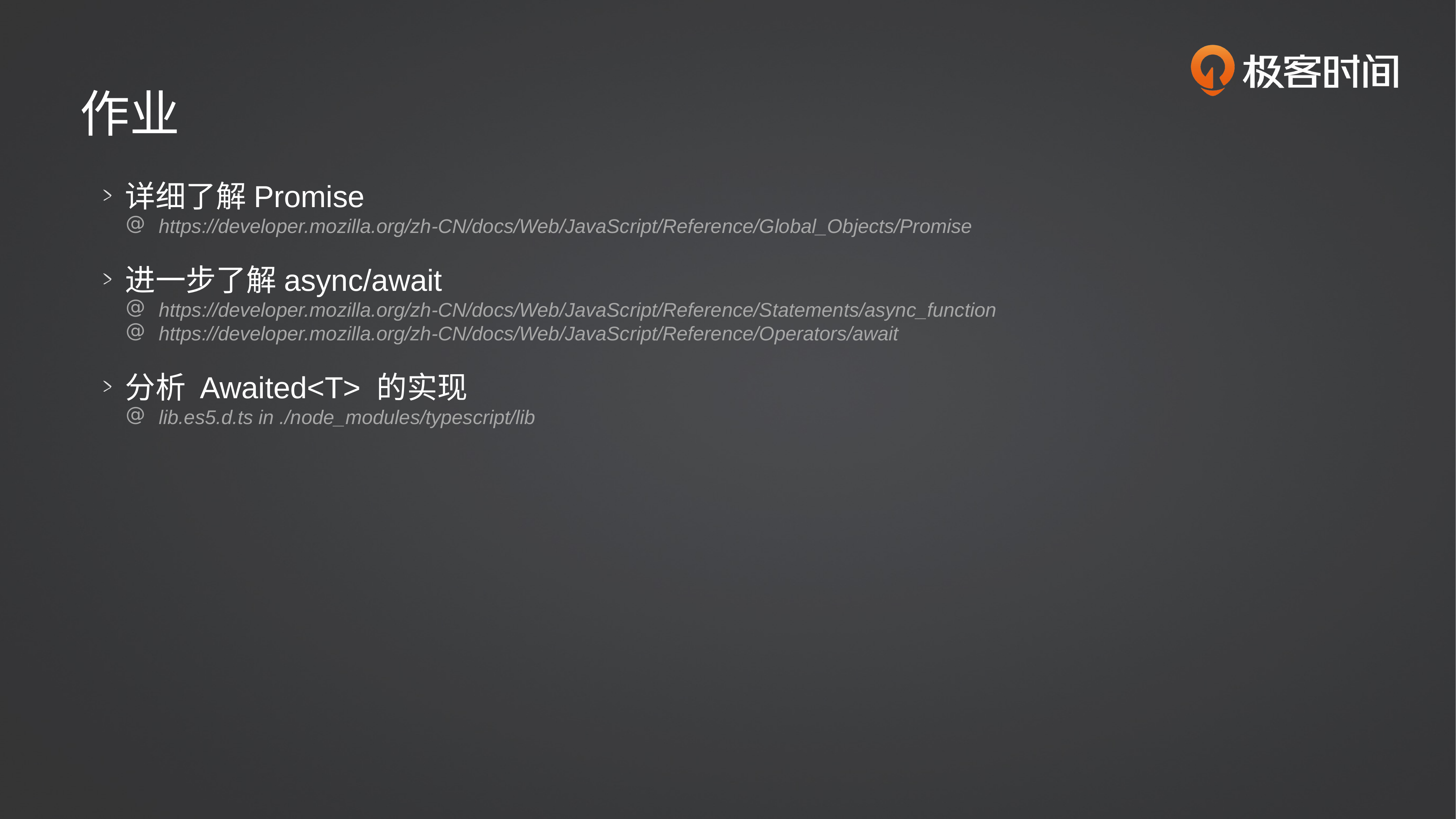

作业
详细了解Promise
https://developer.mozilla.org/zh-CN/docs/Web/JavaScript/Reference/Global_Objects/Promise

进一步了解async/await
https://developer.mozilla.org/zh-CN/docs/Web/JavaScript/Reference/Statements/async_function
https://developer.mozilla.org/zh-CN/docs/Web/JavaScript/Reference/Operators/await

分析 Awaited<T> 的实现
lib.es5.d.ts in ./node_modules/typescript/lib